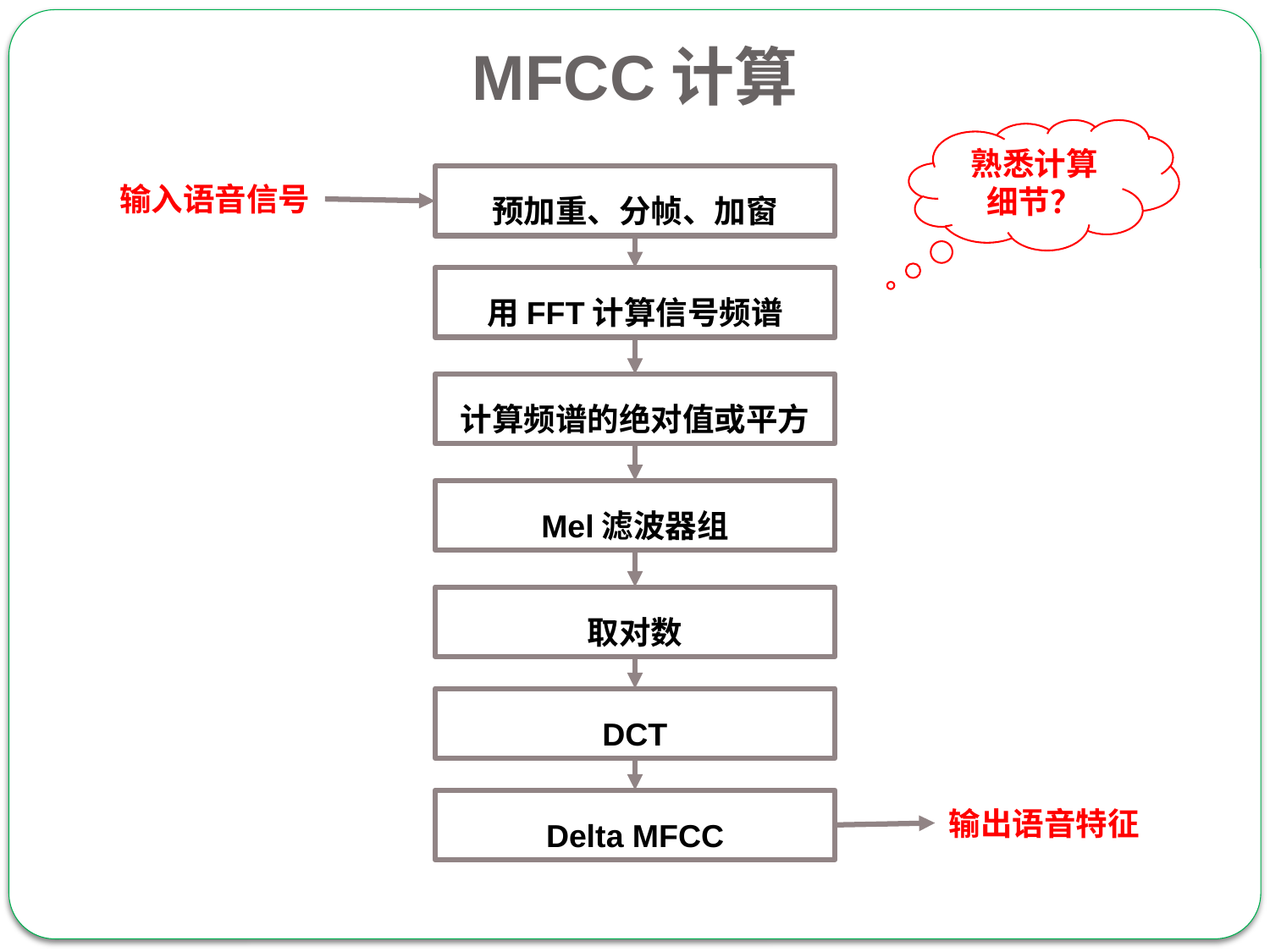

# MFCC计算
熟悉计算细节？
预加重、分帧、加窗
输入语音信号
用FFT计算信号频谱
计算频谱的绝对值或平方
Mel滤波器组
取对数
DCT
Delta MFCC
输出语音特征